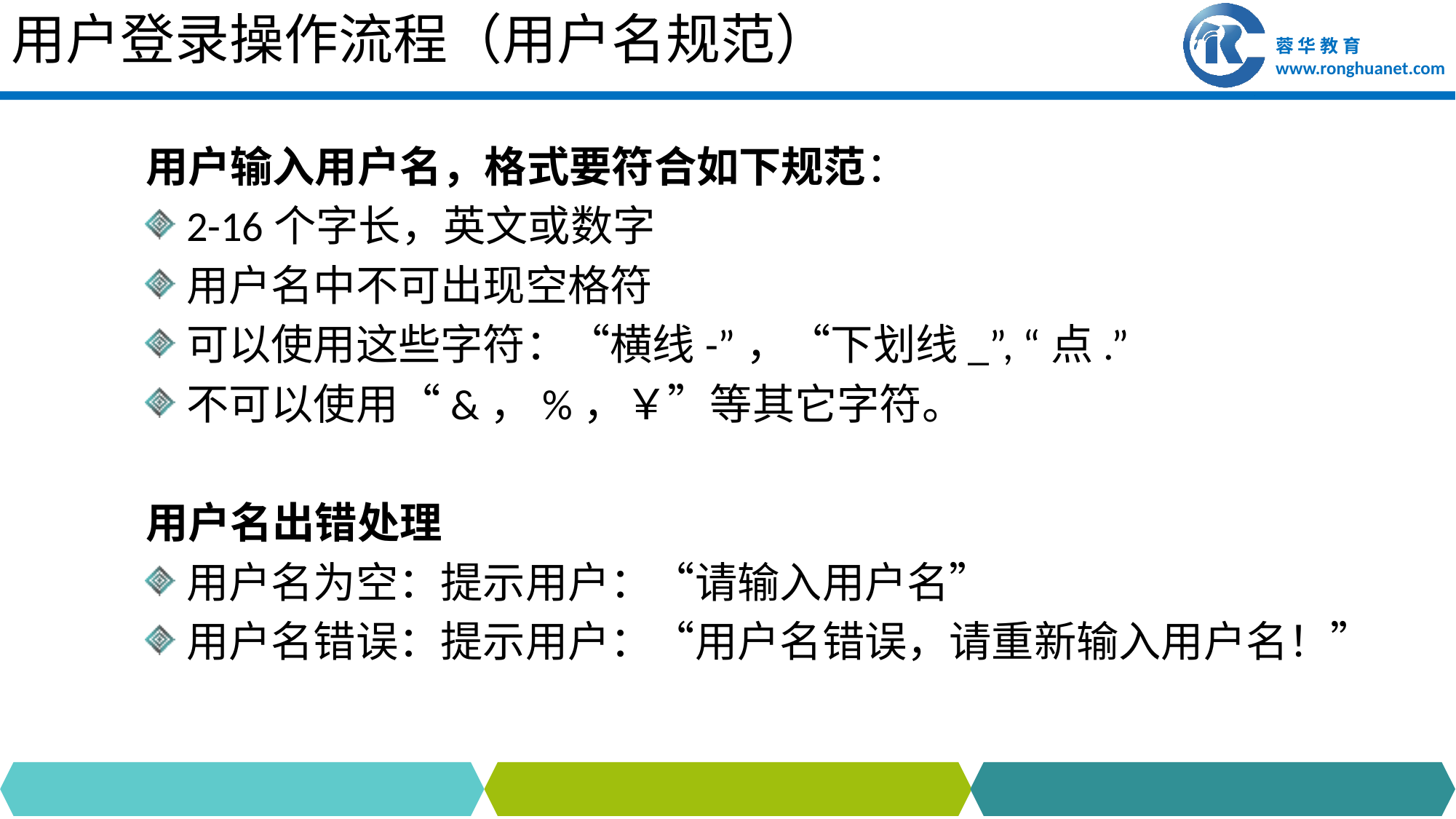

# 用户登录操作流程（用户名规范）
用户输入用户名，格式要符合如下规范：
2-16个字长，英文或数字
用户名中不可出现空格符
可以使用这些字符：“横线-”，“下划线_”, “点.”
不可以使用“&，%，￥”等其它字符。

用户名出错处理
用户名为空：提示用户：“请输入用户名”
用户名错误：提示用户：“用户名错误，请重新输入用户名！”